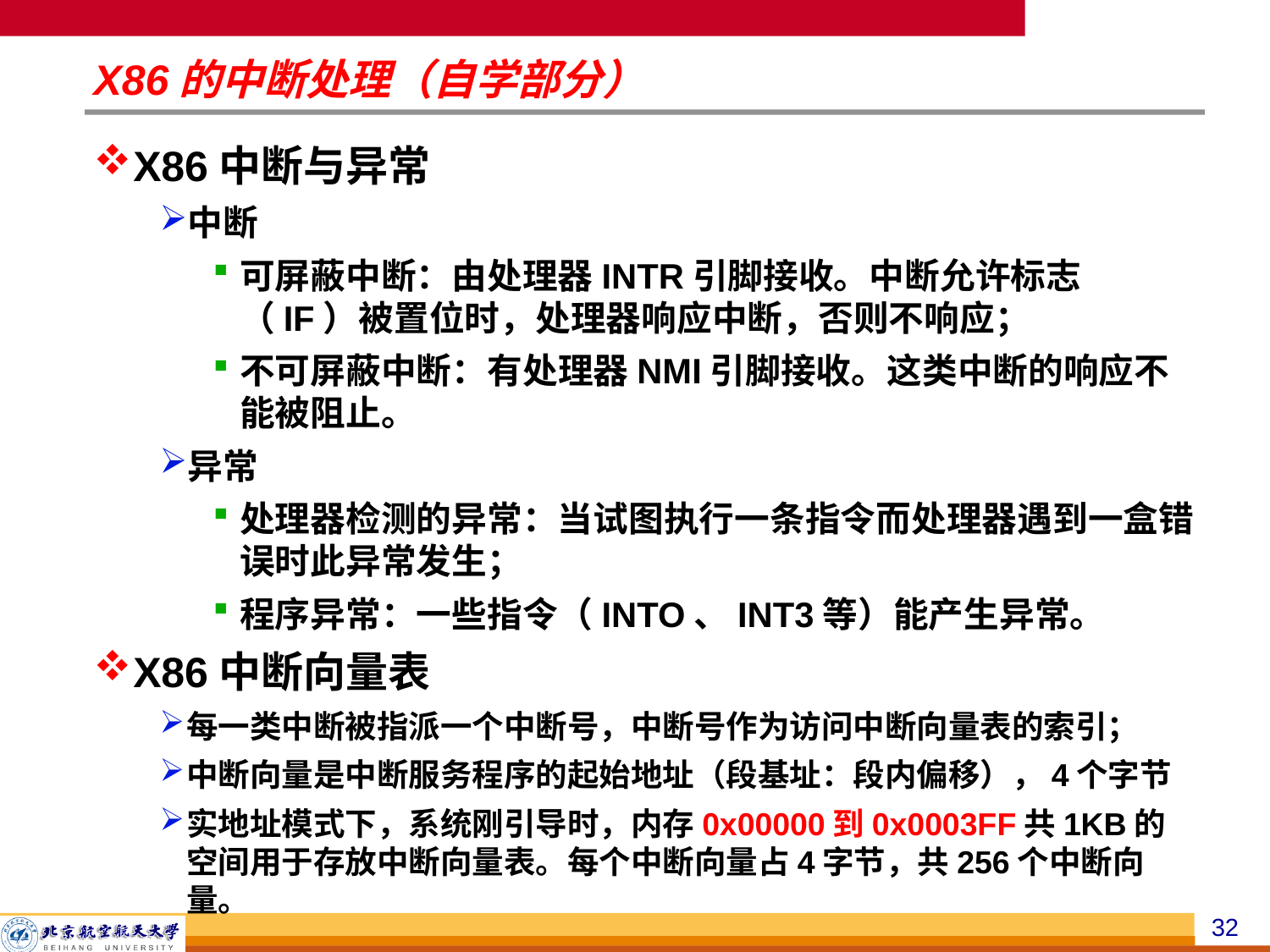

# X86的中断处理（自学部分）
X86中断与异常
中断
可屏蔽中断：由处理器INTR引脚接收。中断允许标志（IF）被置位时，处理器响应中断，否则不响应；
不可屏蔽中断：有处理器NMI引脚接收。这类中断的响应不能被阻止。
异常
处理器检测的异常：当试图执行一条指令而处理器遇到一盒错误时此异常发生；
程序异常：一些指令（INTO、INT3等）能产生异常。
X86中断向量表
每一类中断被指派一个中断号，中断号作为访问中断向量表的索引；
中断向量是中断服务程序的起始地址（段基址：段内偏移），4个字节
实地址模式下，系统刚引导时，内存0x00000到0x0003FF共1KB的空间用于存放中断向量表。每个中断向量占4字节，共256个中断向量。